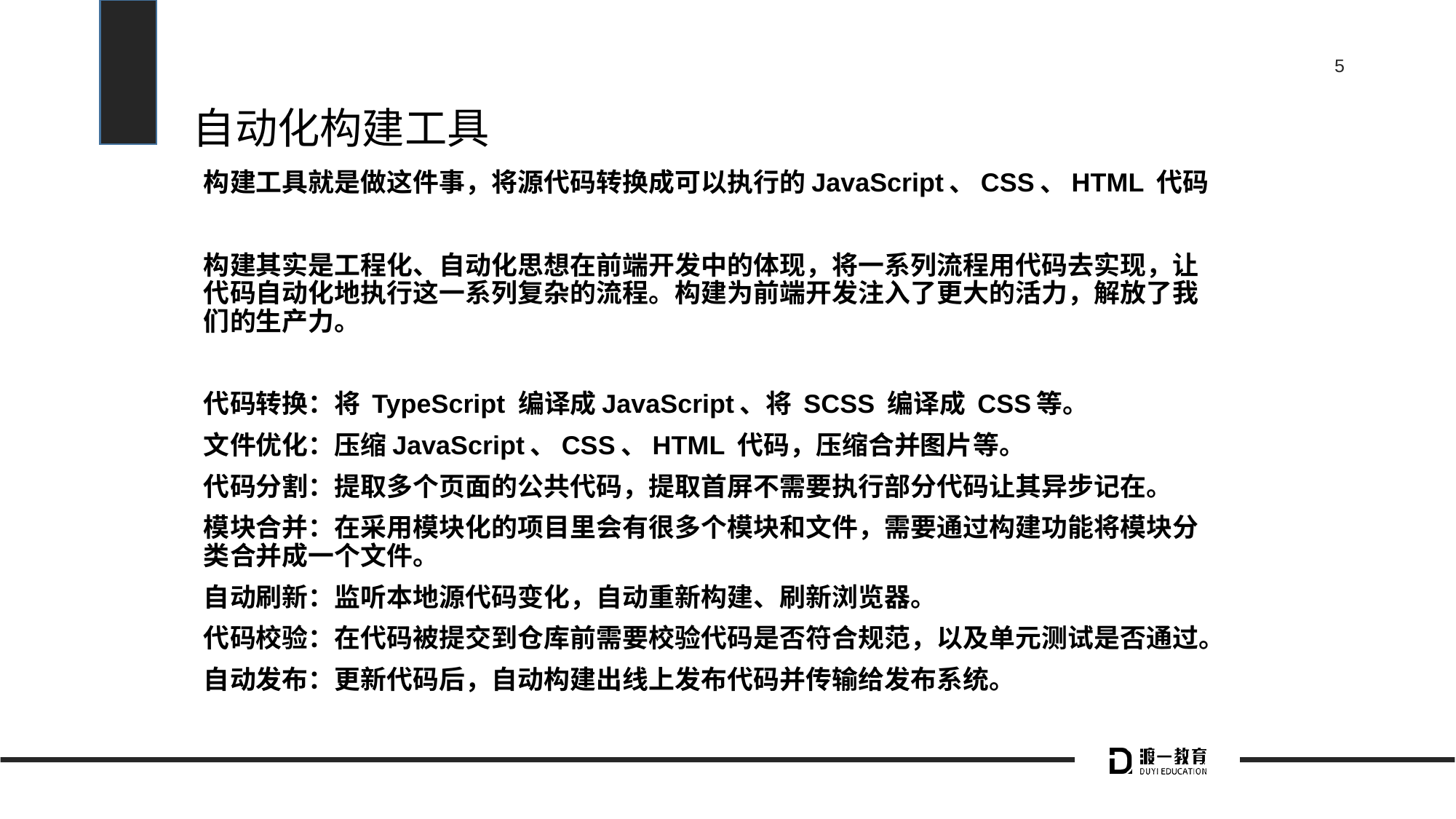

# 自动化构建工具
构建工具就是做这件事，将源代码转换成可以执行的JavaScript、CSS、HTML 代码

构建其实是工程化、自动化思想在前端开发中的体现，将一系列流程用代码去实现，让代码自动化地执行这一系列复杂的流程。构建为前端开发注入了更大的活力，解放了我们的生产力。

代码转换：将 TypeScript 编译成JavaScript、将 SCSS 编译成 CSS等。
文件优化：压缩JavaScript、CSS、HTML 代码，压缩合并图片等。
代码分割：提取多个页面的公共代码，提取首屏不需要执行部分代码让其异步记在。
模块合并：在采用模块化的项目里会有很多个模块和文件，需要通过构建功能将模块分类合并成一个文件。
自动刷新：监听本地源代码变化，自动重新构建、刷新浏览器。
代码校验：在代码被提交到仓库前需要校验代码是否符合规范，以及单元测试是否通过。
自动发布：更新代码后，自动构建出线上发布代码并传输给发布系统。